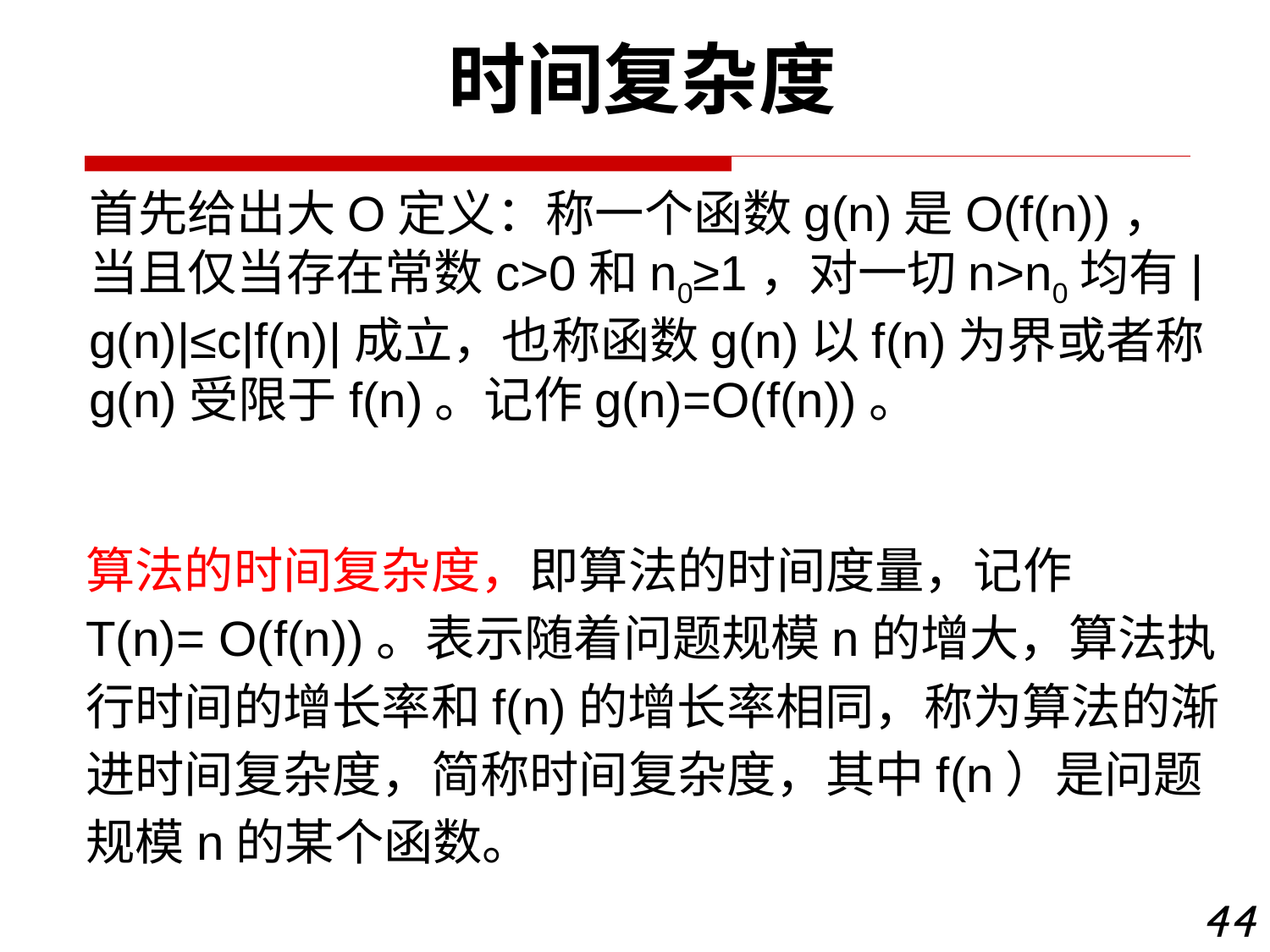

时间复杂度
首先给出大O定义：称一个函数g(n)是O(f(n))，当且仅当存在常数c>0和n0≥1，对一切n>n0均有|g(n)|≤c|f(n)|成立，也称函数g(n)以f(n)为界或者称g(n)受限于f(n)。记作g(n)=O(f(n))。
算法的时间复杂度，即算法的时间度量，记作
T(n)= O(f(n))。表示随着问题规模n的增大，算法执行时间的增长率和f(n)的增长率相同，称为算法的渐进时间复杂度，简称时间复杂度，其中f(n）是问题规模n的某个函数。
44